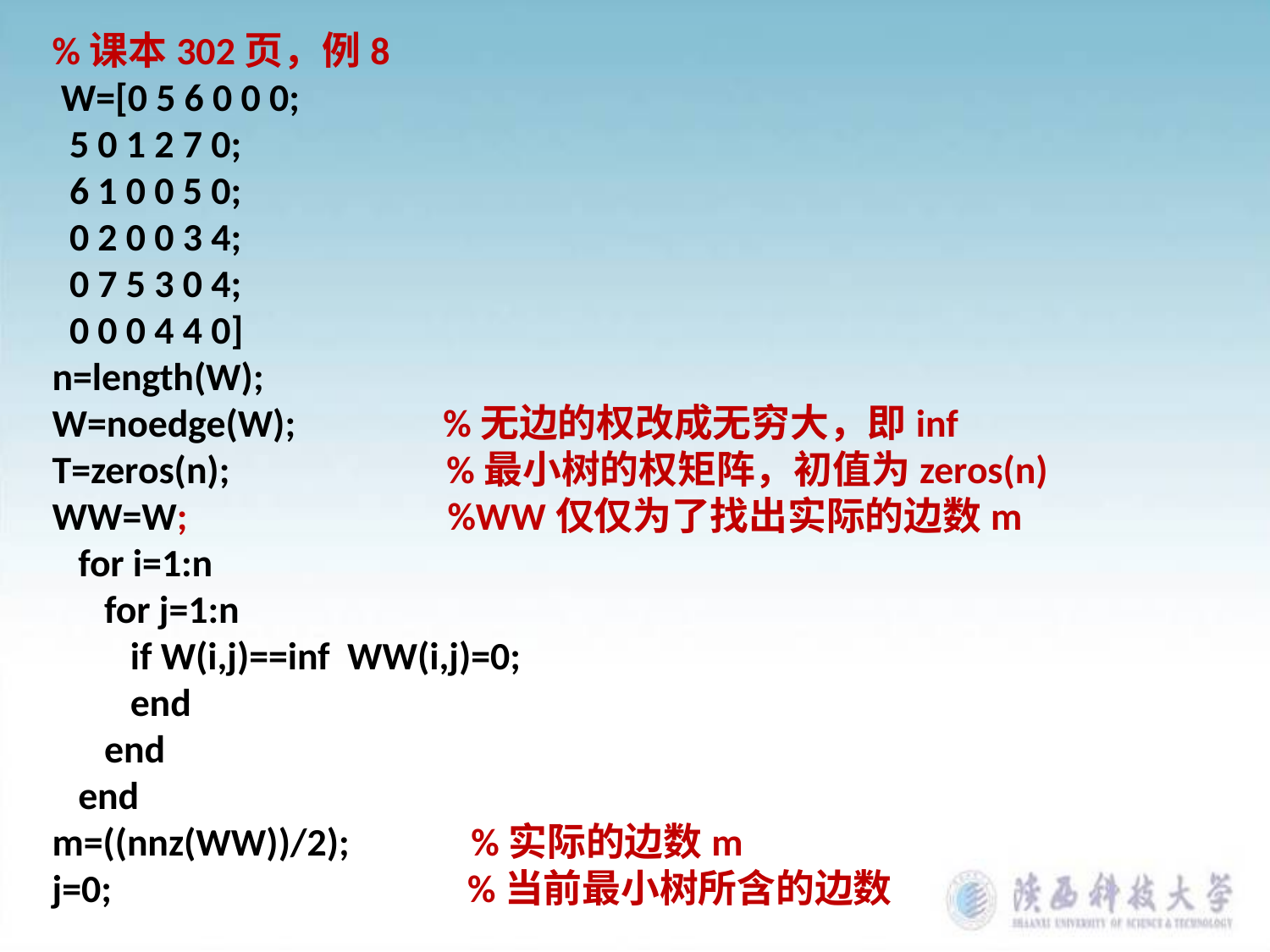

%课本302页，例8
 W=[0 5 6 0 0 0;
  5 0 1 2 7 0;
  6 1 0 0 5 0;
  0 2 0 0 3 4;
  0 7 5 3 0 4;
  0 0 0 4 4 0]
n=length(W);
W=noedge(W);                 %无边的权改成无穷大，即inf
T=zeros(n);                         %最小树的权矩阵，初值为zeros(n)
WW=W;                              %WW仅仅为了找出实际的边数m
   for i=1:n
      for j=1:n
         if W(i,j)==inf  WW(i,j)=0;
         end
      end
   end
m=((nnz(WW))/2);              %实际的边数m
j=0;                                         %当前最小树所含的边数